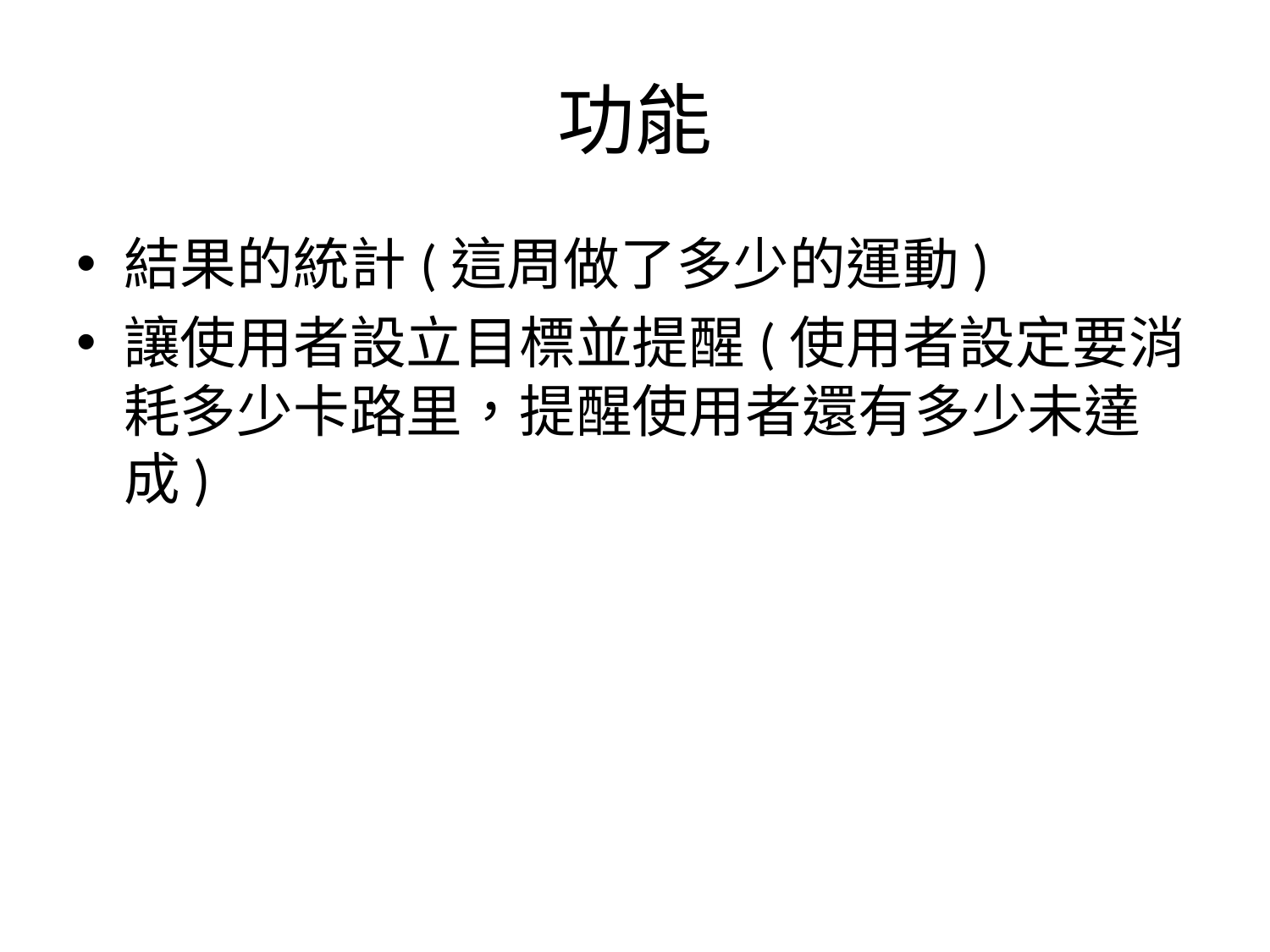

# 功能
結果的統計(這周做了多少的運動)
讓使用者設立目標並提醒(使用者設定要消耗多少卡路里，提醒使用者還有多少未達成)